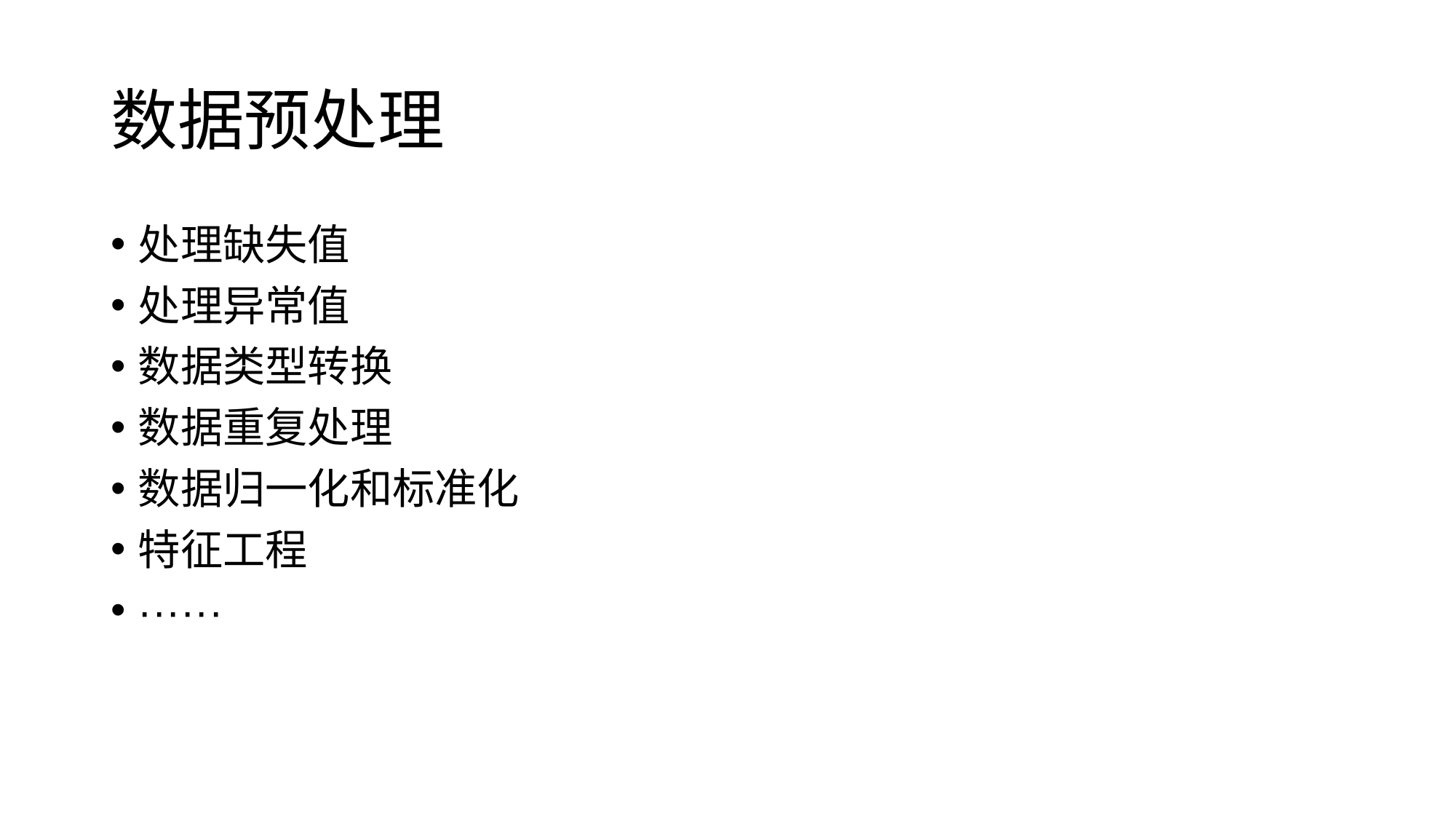

# 数据预处理
处理缺失值
处理异常值
数据类型转换
数据重复处理
数据归一化和标准化
特征工程
······